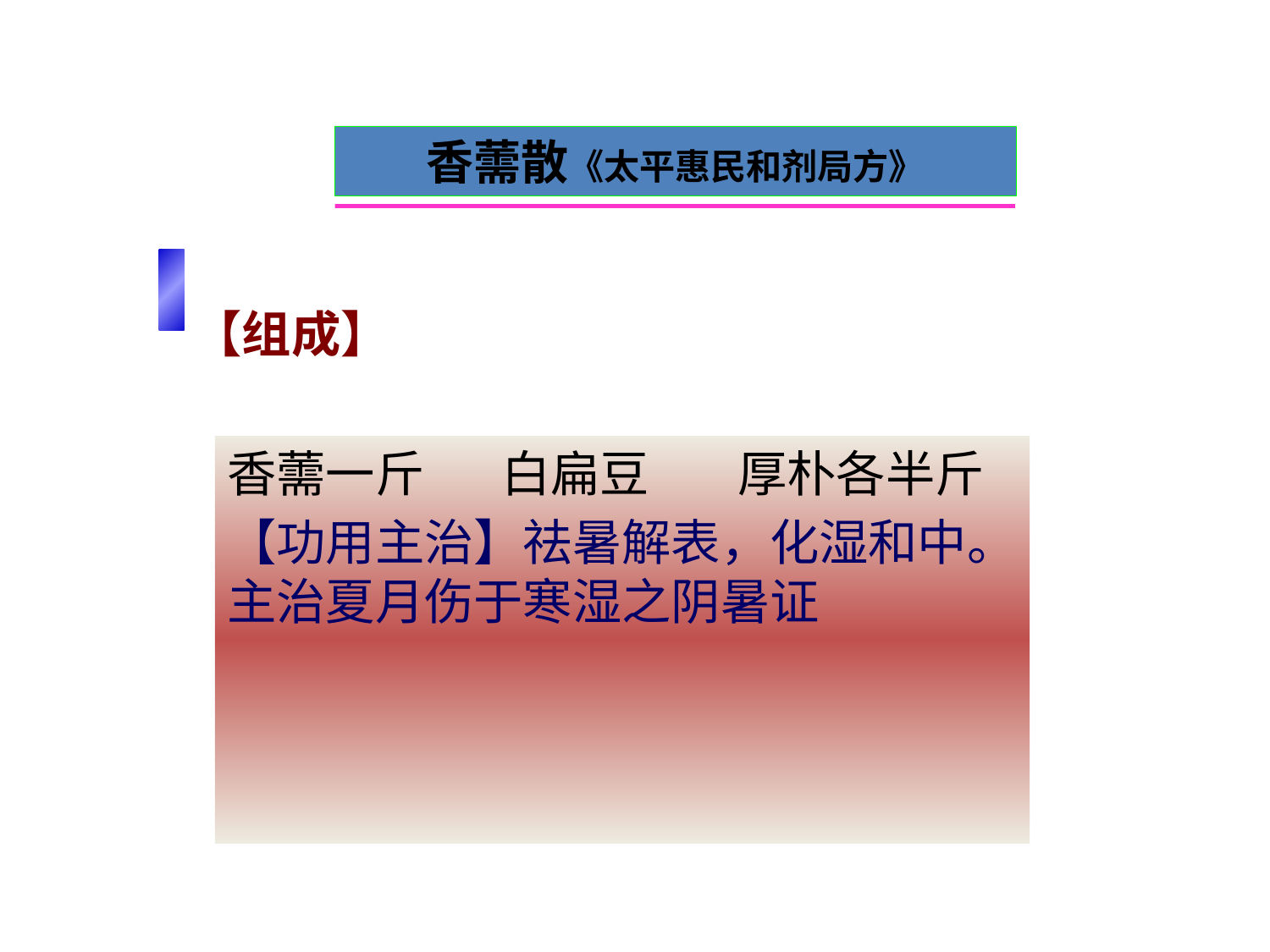

# 香薷散《太平惠民和剂局方》

【组成】

香薷一斤       白扁豆        厚朴各半斤
【功用主治】祛暑解表，化湿和中。主治夏月伤于寒湿之阴暑证

 【用法】